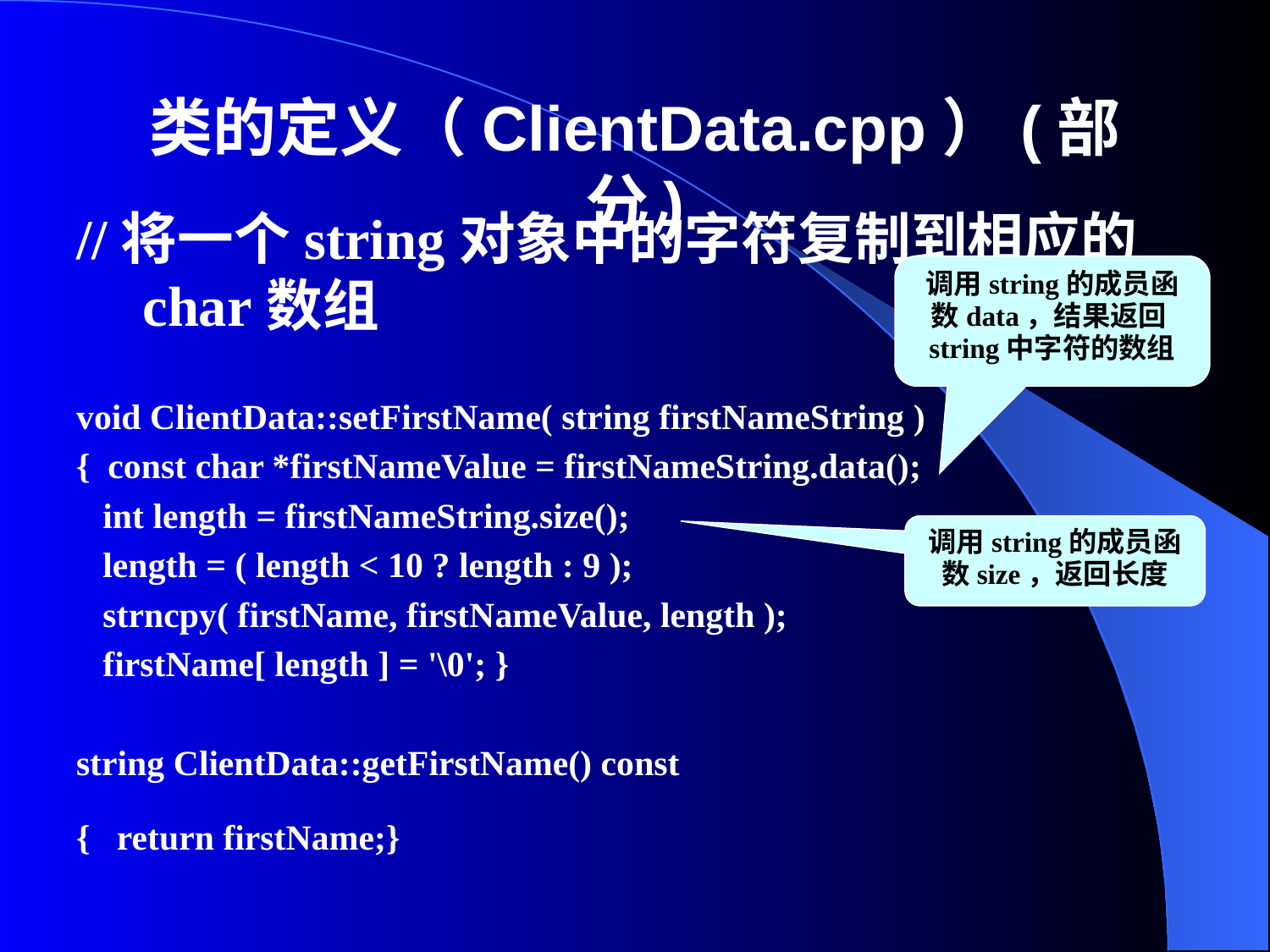

# 类的定义（ClientData.cpp）(部分)
//将一个string对象中的字符复制到相应的char数组

void ClientData::setFirstName( string firstNameString )
{  const char *firstNameValue = firstNameString.data();
   int length = firstNameString.size();
   length = ( length < 10 ? length : 9 );
   strncpy( firstName, firstNameValue, length );
   firstName[ length ] = '\0'; }

string ClientData::getFirstName() const
{   return firstName;}
调用string的成员函数data，结果返回string中字符的数组
调用string的成员函数size，返回长度